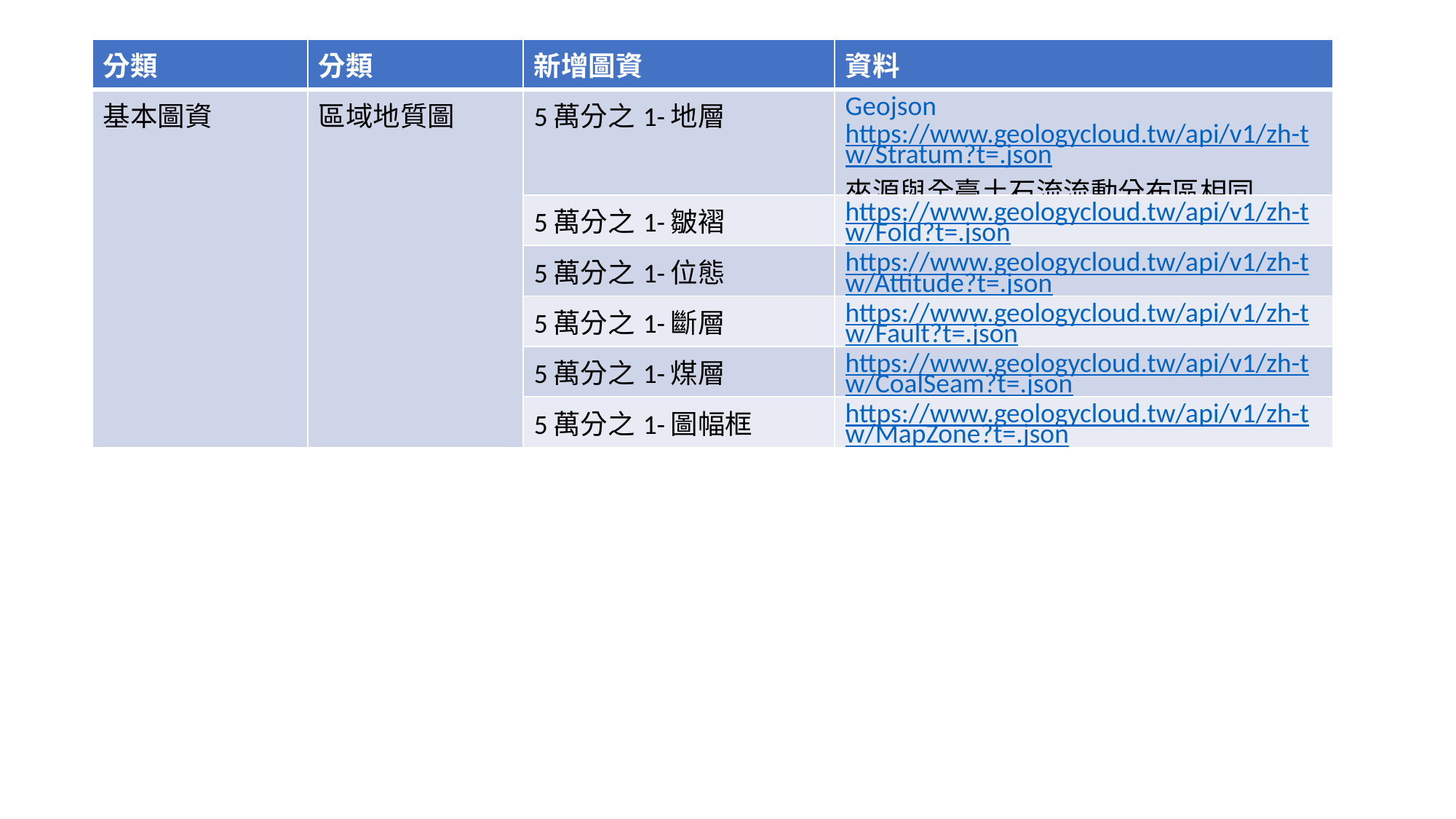

| 分類 | 分類 | 新增圖資 | 資料 |
| --- | --- | --- | --- |
| 基本圖資 | 區域地質圖 | 5萬分之1-地層 | Geojson https://www.geologycloud.tw/api/v1/zh-tw/Stratum?t=.json 來源與全臺土石流流動分布區相同 |
|  |  | 5萬分之1-皺褶 | https://www.geologycloud.tw/api/v1/zh-tw/Fold?t=.json |
|  |  | 5萬分之1-位態 | https://www.geologycloud.tw/api/v1/zh-tw/Attitude?t=.json |
|  |  | 5萬分之1-斷層 | https://www.geologycloud.tw/api/v1/zh-tw/Fault?t=.json |
|  |  | 5萬分之1-煤層 | https://www.geologycloud.tw/api/v1/zh-tw/CoalSeam?t=.json |
|  |  | 5萬分之1-圖幅框 | https://www.geologycloud.tw/api/v1/zh-tw/MapZone?t=.json |